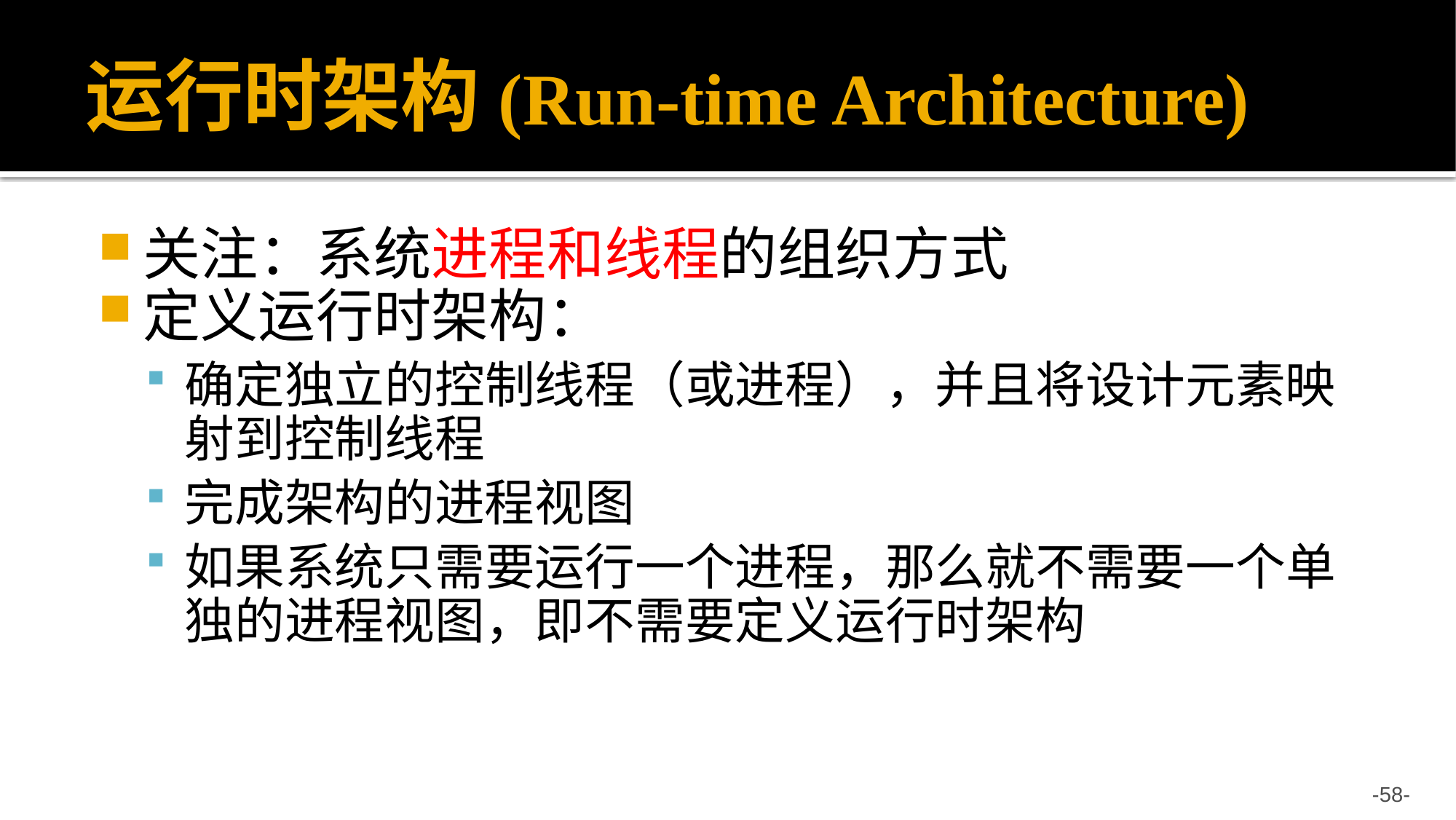

# 运行时架构(Run-time Architecture)
关注：系统进程和线程的组织方式
定义运行时架构：
确定独立的控制线程（或进程），并且将设计元素映射到控制线程
完成架构的进程视图
如果系统只需要运行一个进程，那么就不需要一个单独的进程视图，即不需要定义运行时架构
-58-